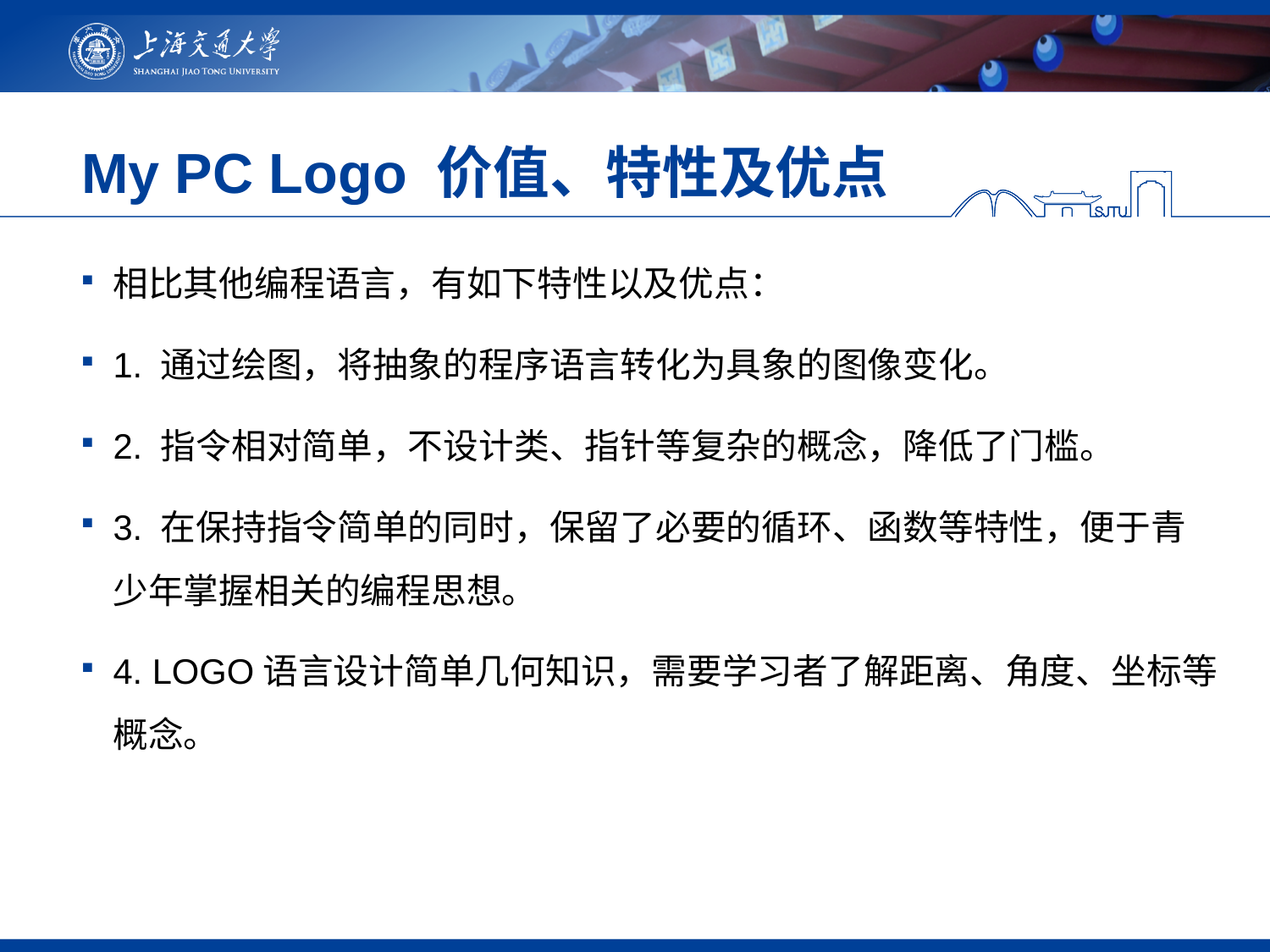

# My PC Logo 价值、特性及优点
相比其他编程语言，有如下特性以及优点：
1. 通过绘图，将抽象的程序语言转化为具象的图像变化。
2. 指令相对简单，不设计类、指针等复杂的概念，降低了门槛。
3. 在保持指令简单的同时，保留了必要的循环、函数等特性，便于青少年掌握相关的编程思想。
4. LOGO语言设计简单几何知识，需要学习者了解距离、角度、坐标等概念。